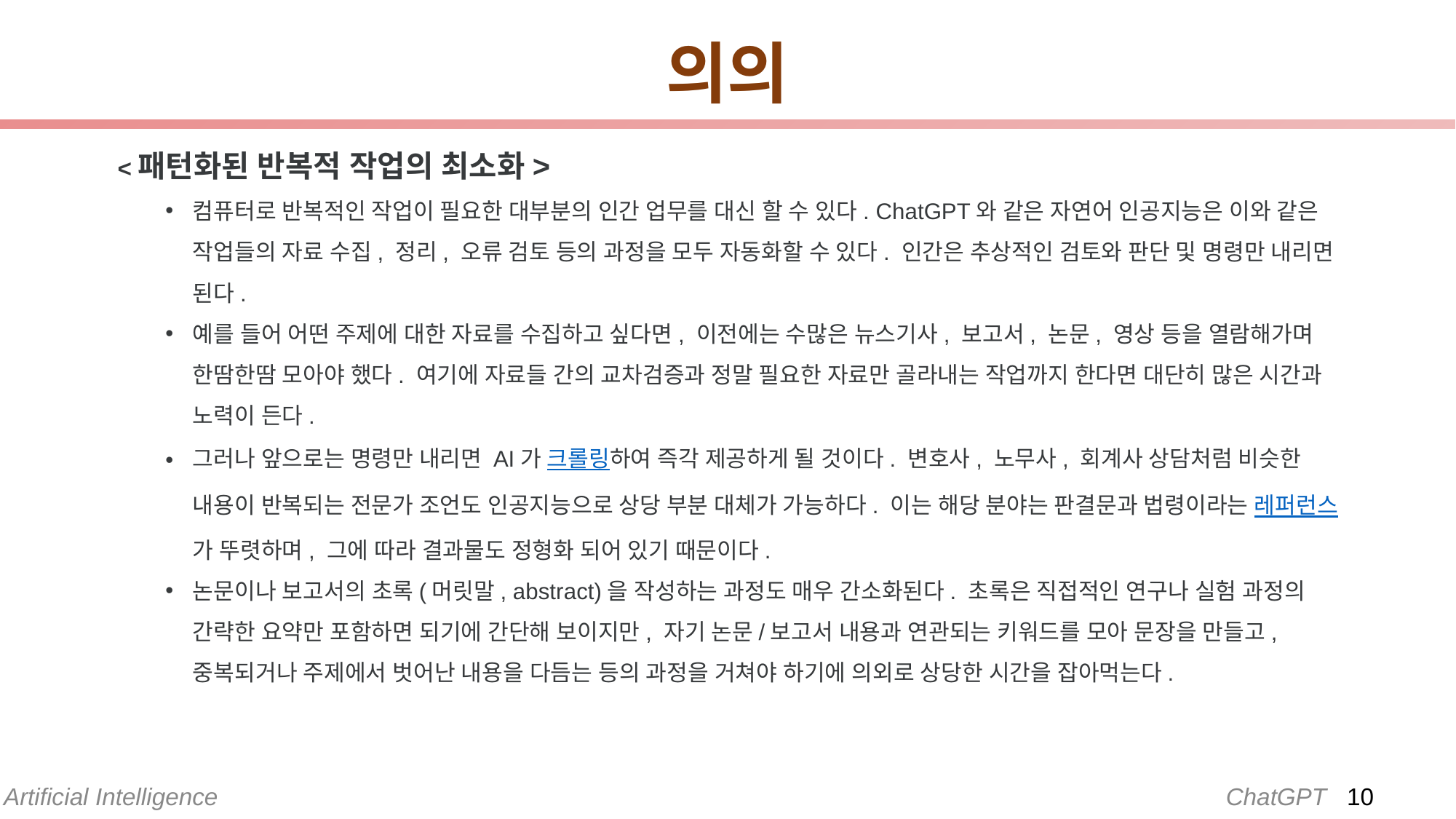

# 의의
 <패턴화된 반복적 작업의 최소화>
컴퓨터로 반복적인 작업이 필요한 대부분의 인간 업무를 대신 할 수 있다. ChatGPT와 같은 자연어 인공지능은 이와 같은 작업들의 자료 수집, 정리, 오류 검토 등의 과정을 모두 자동화할 수 있다. 인간은 추상적인 검토와 판단 및 명령만 내리면 된다.
예를 들어 어떤 주제에 대한 자료를 수집하고 싶다면, 이전에는 수많은 뉴스기사, 보고서, 논문, 영상 등을 열람해가며 한땀한땀 모아야 했다. 여기에 자료들 간의 교차검증과 정말 필요한 자료만 골라내는 작업까지 한다면 대단히 많은 시간과 노력이 든다.
그러나 앞으로는 명령만 내리면 AI가 크롤링하여 즉각 제공하게 될 것이다. 변호사, 노무사, 회계사 상담처럼 비슷한 내용이 반복되는 전문가 조언도 인공지능으로 상당 부분 대체가 가능하다. 이는 해당 분야는 판결문과 법령이라는 레퍼런스가 뚜렷하며, 그에 따라 결과물도 정형화 되어 있기 때문이다.
논문이나 보고서의 초록(머릿말, abstract)을 작성하는 과정도 매우 간소화된다. 초록은 직접적인 연구나 실험 과정의 간략한 요약만 포함하면 되기에 간단해 보이지만, 자기 논문/보고서 내용과 연관되는 키워드를 모아 문장을 만들고, 중복되거나 주제에서 벗어난 내용을 다듬는 등의 과정을 거쳐야 하기에 의외로 상당한 시간을 잡아먹는다.